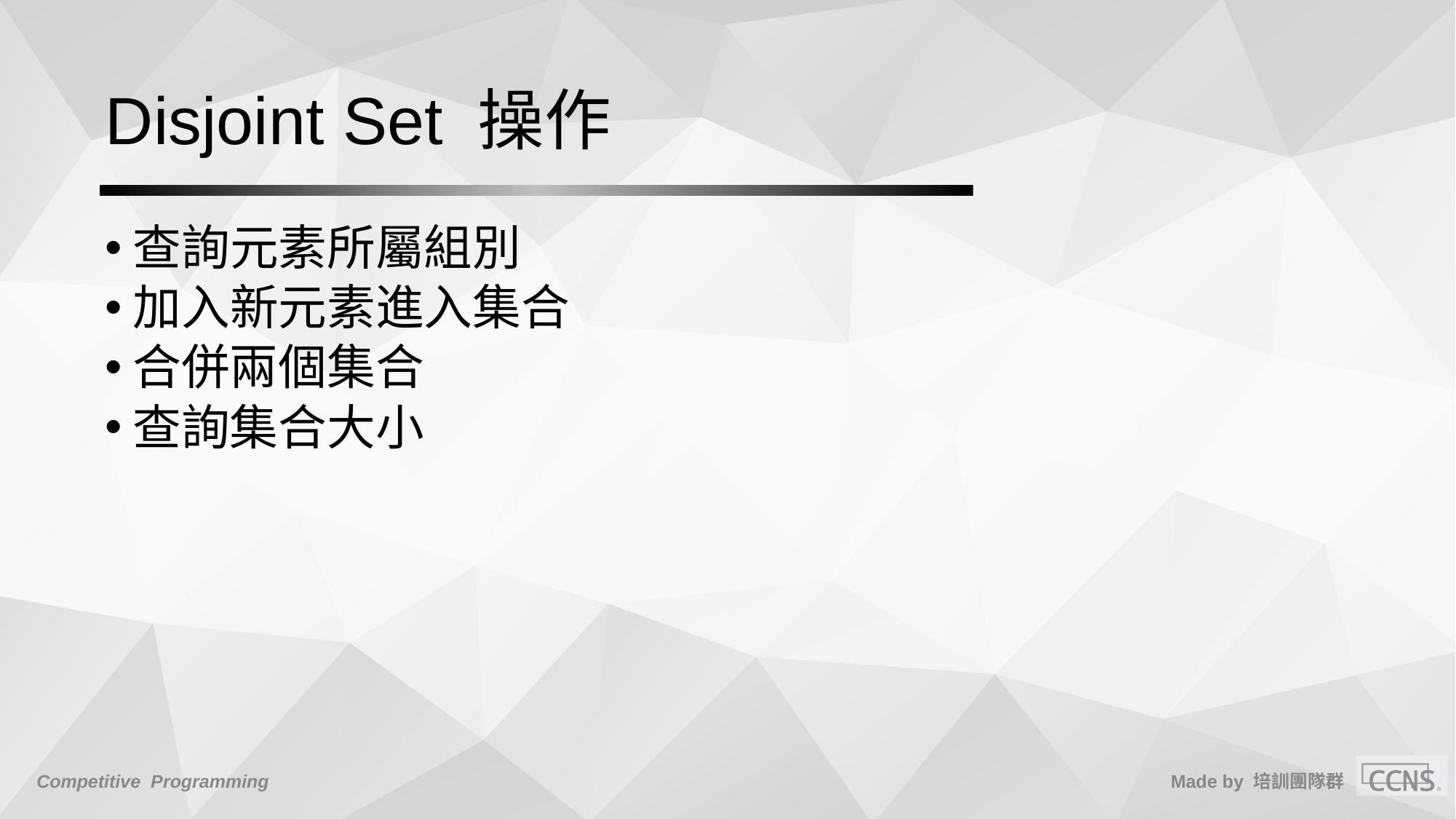

# Disjoint Set 操作
查詢元素所屬組別
加入新元素進入集合
合併兩個集合
查詢集合大小